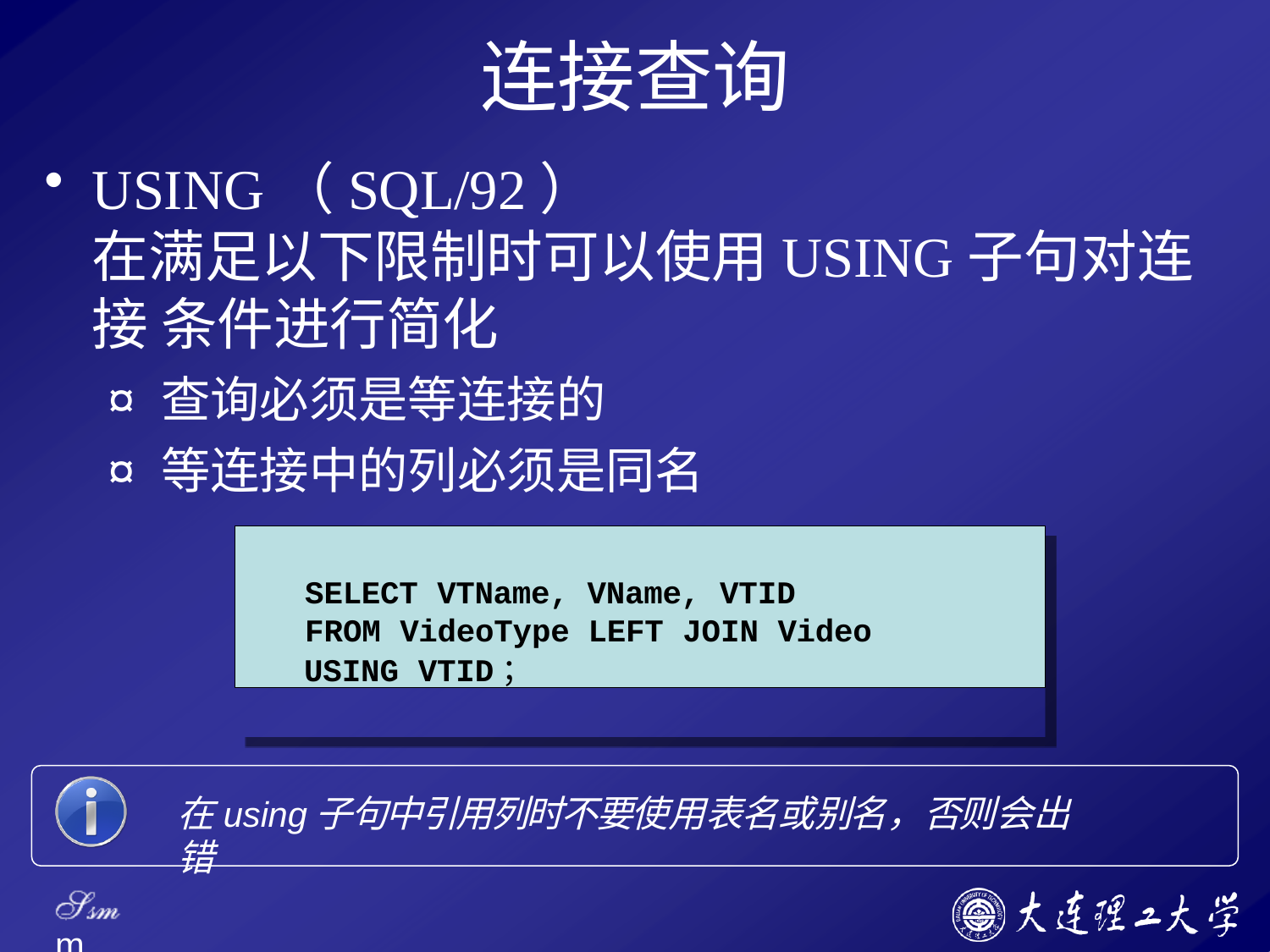

# 连接查询
USING（SQL/92）
在满足以下限制时可以使用USING子句对连接 条件进行简化
¤ 查询必须是等连接的
¤ 等连接中的列必须是同名

SELECT VTName, VName, VTID
FROM VideoType LEFT JOIN Video
USING VTID；

在using子句中引用列时不要使用表名或别名，否则会出错

Ssm